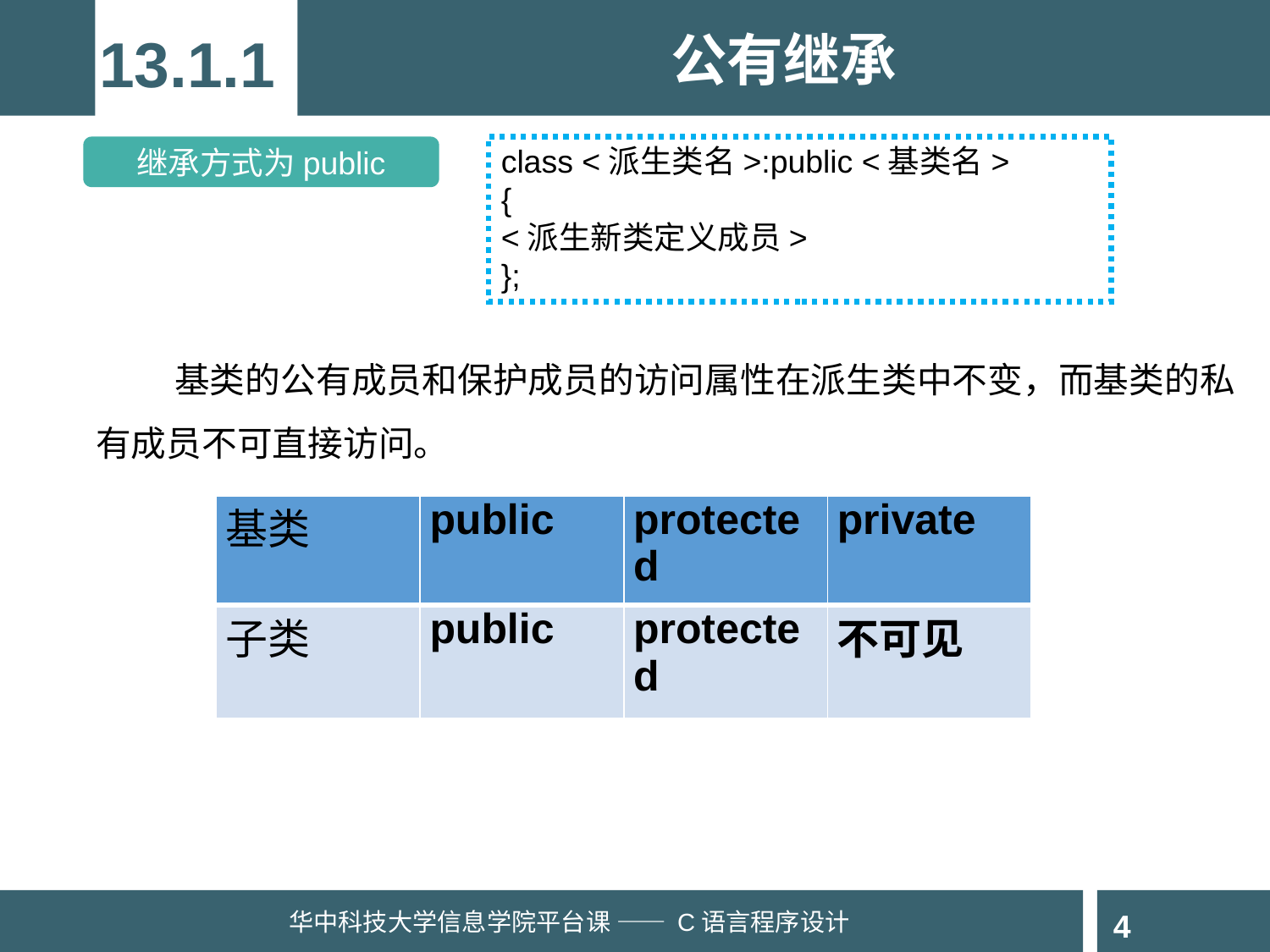

公有继承
13.1.1
class <派生类名>:public <基类名>
{
<派生新类定义成员>
};

继承方式为public
         基类的公有成员和保护成员的访问属性在派生类中不变，而基类的私有成员不可直接访问。
| 基类 | public | protected | private |
| --- | --- | --- | --- |
| 子类 | public | protected | 不可见 |